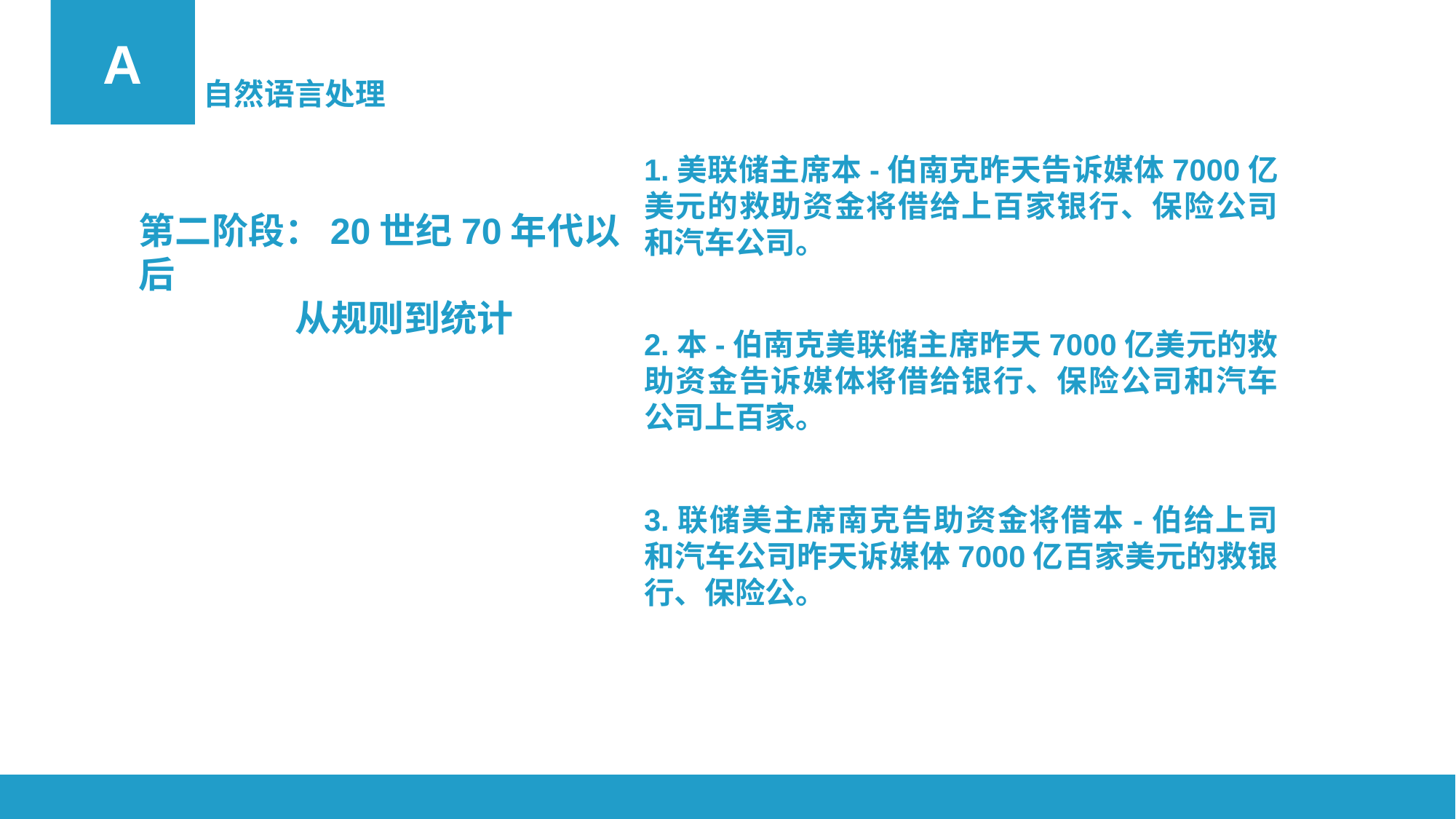

A
自然语言处理
1.美联储主席本-伯南克昨天告诉媒体7000亿美元的救助资金将借给上百家银行、保险公司和汽车公司。
第二阶段：20世纪70年代以后
                  从规则到统计
2.本-伯南克美联储主席昨天7000亿美元的救助资金告诉媒体将借给银行、保险公司和汽车公司上百家。
3.联储美主席南克告助资金将借本-伯给上司和汽车公司昨天诉媒体7000亿百家美元的救银行、保险公。